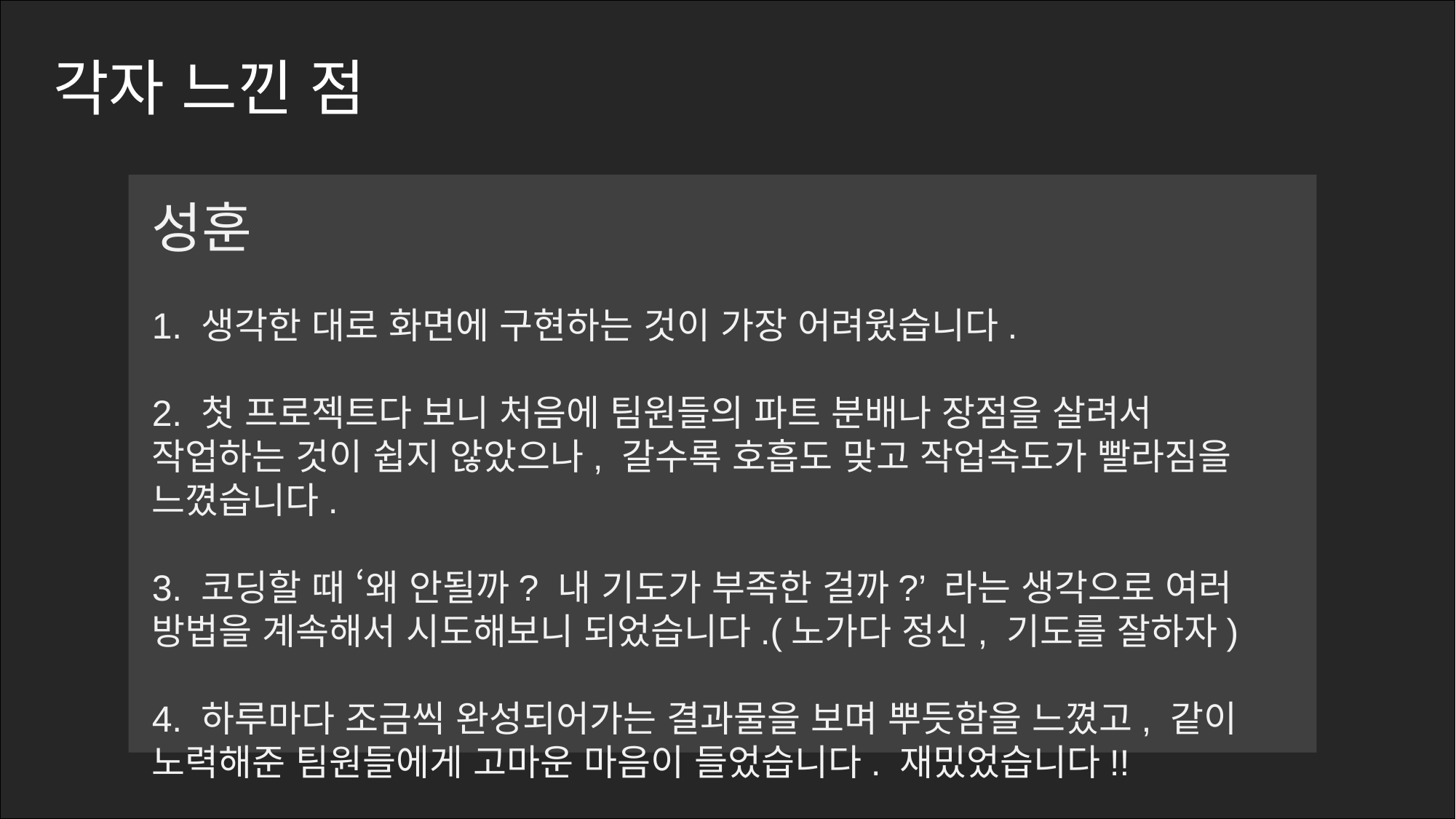

각자 느낀 점

성훈

1. 생각한 대로 화면에 구현하는 것이 가장 어려웠습니다.

2. 첫 프로젝트다 보니 처음에 팀원들의 파트 분배나 장점을 살려서 작업하는 것이 쉽지 않았으나, 갈수록 호흡도 맞고 작업속도가 빨라짐을 느꼈습니다.

3. 코딩할 때 ‘왜 안될까? 내 기도가 부족한 걸까?’ 라는 생각으로 여러 방법을 계속해서 시도해보니 되었습니다.(노가다 정신, 기도를 잘하자)

4. 하루마다 조금씩 완성되어가는 결과물을 보며 뿌듯함을 느꼈고, 같이 노력해준 팀원들에게 고마운 마음이 들었습니다. 재밌었습니다!!